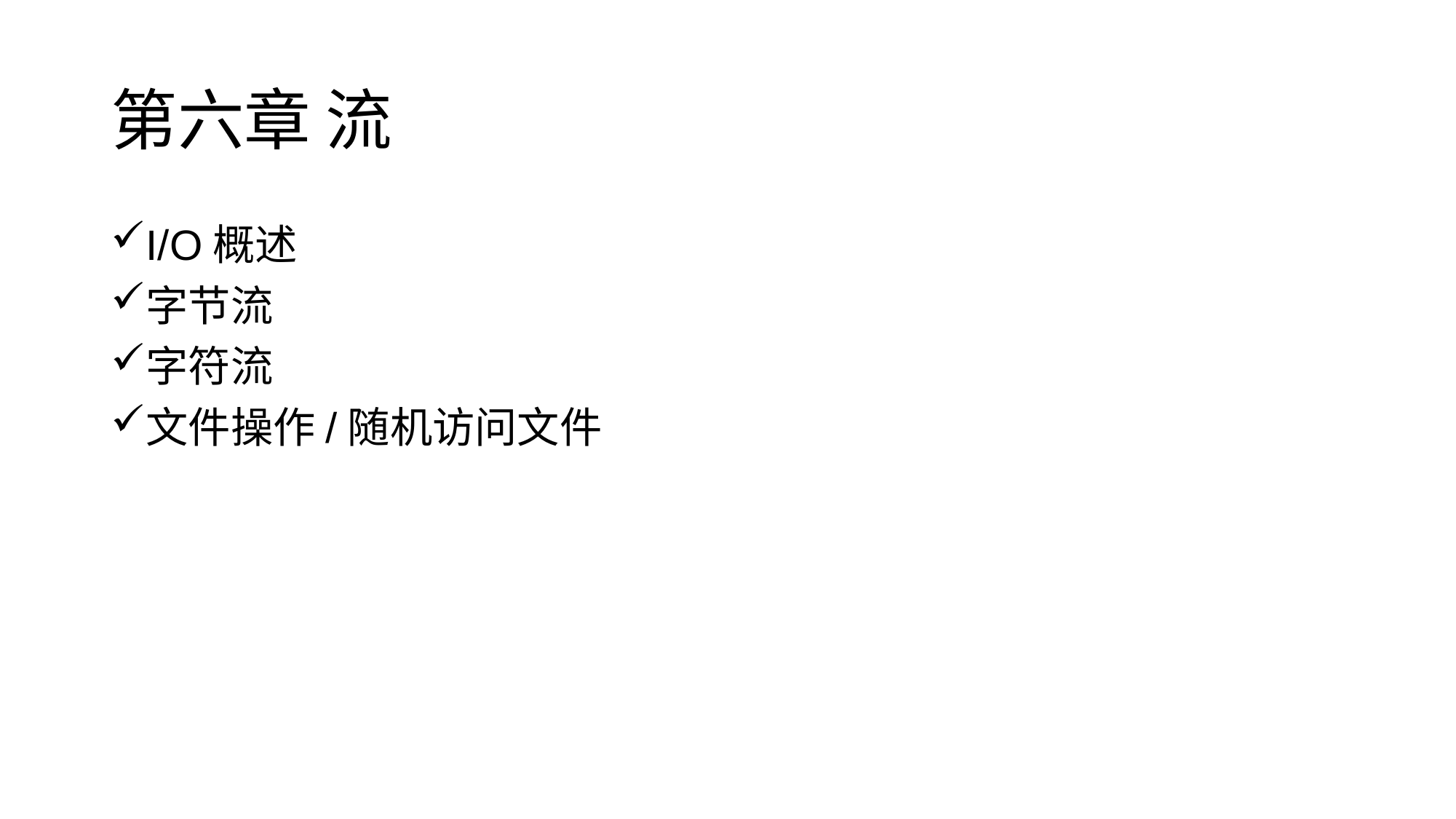

# 第六章 流
I/O概述
字节流
字符流
文件操作/随机访问文件